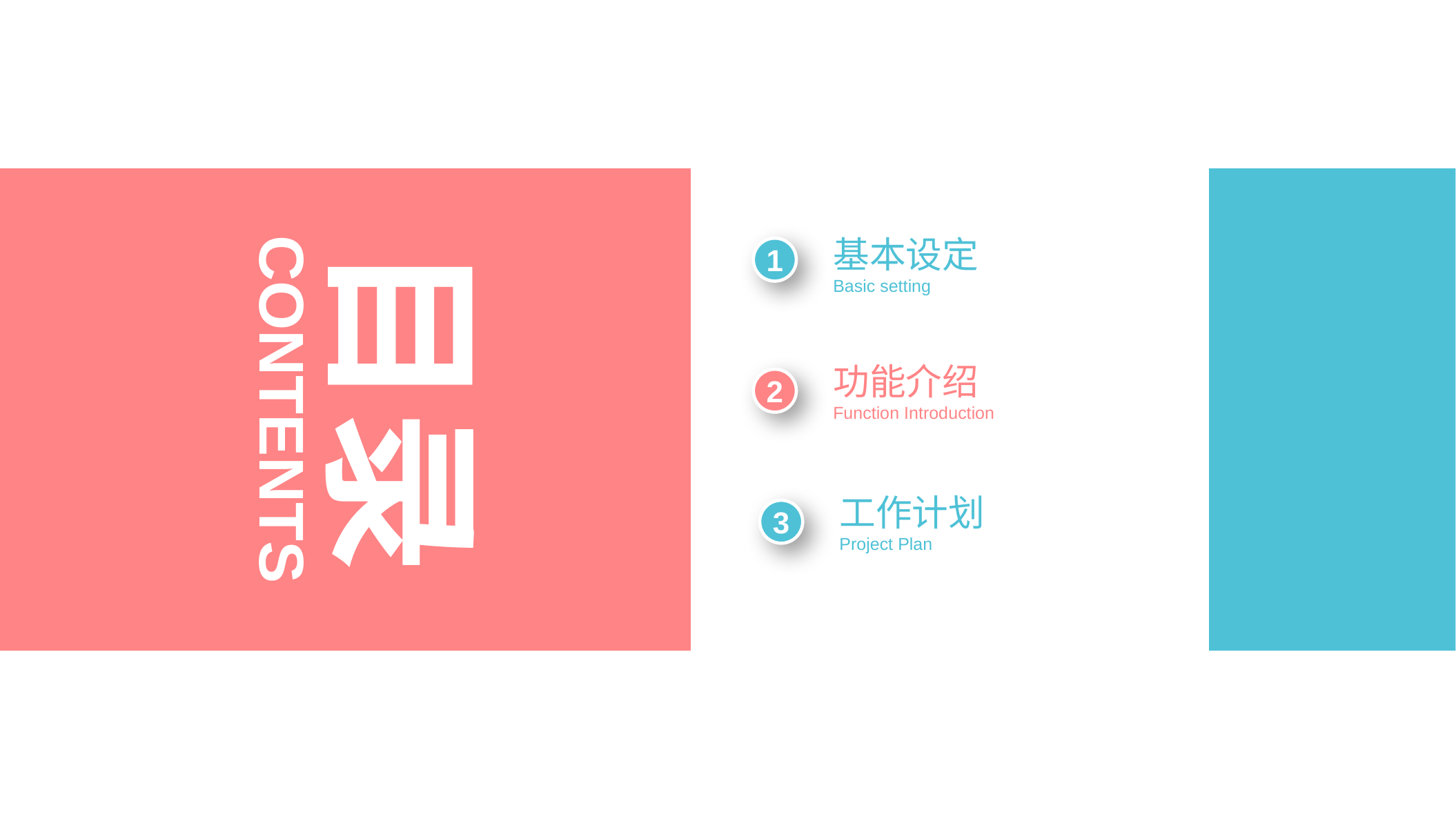

目录
基本设定
Basic setting
1
功能介绍
Function Introduction
2
CONTENTS
工作计划
Project Plan
3